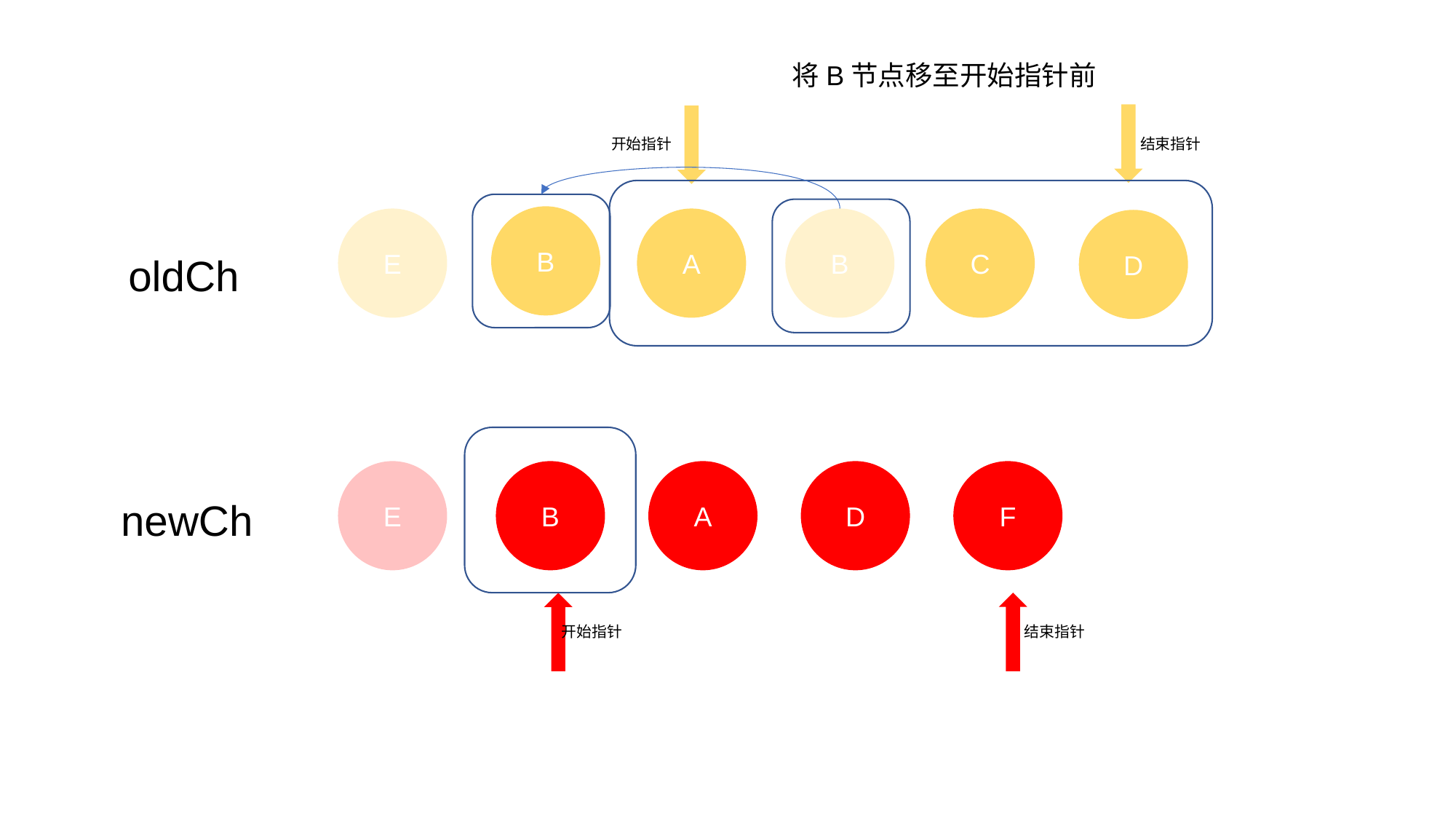

将B节点移至开始指针前

开始指针
结束指针

B
E
A
B
C
D
oldCh

E
B
A
D
F
newCh

开始指针
结束指针